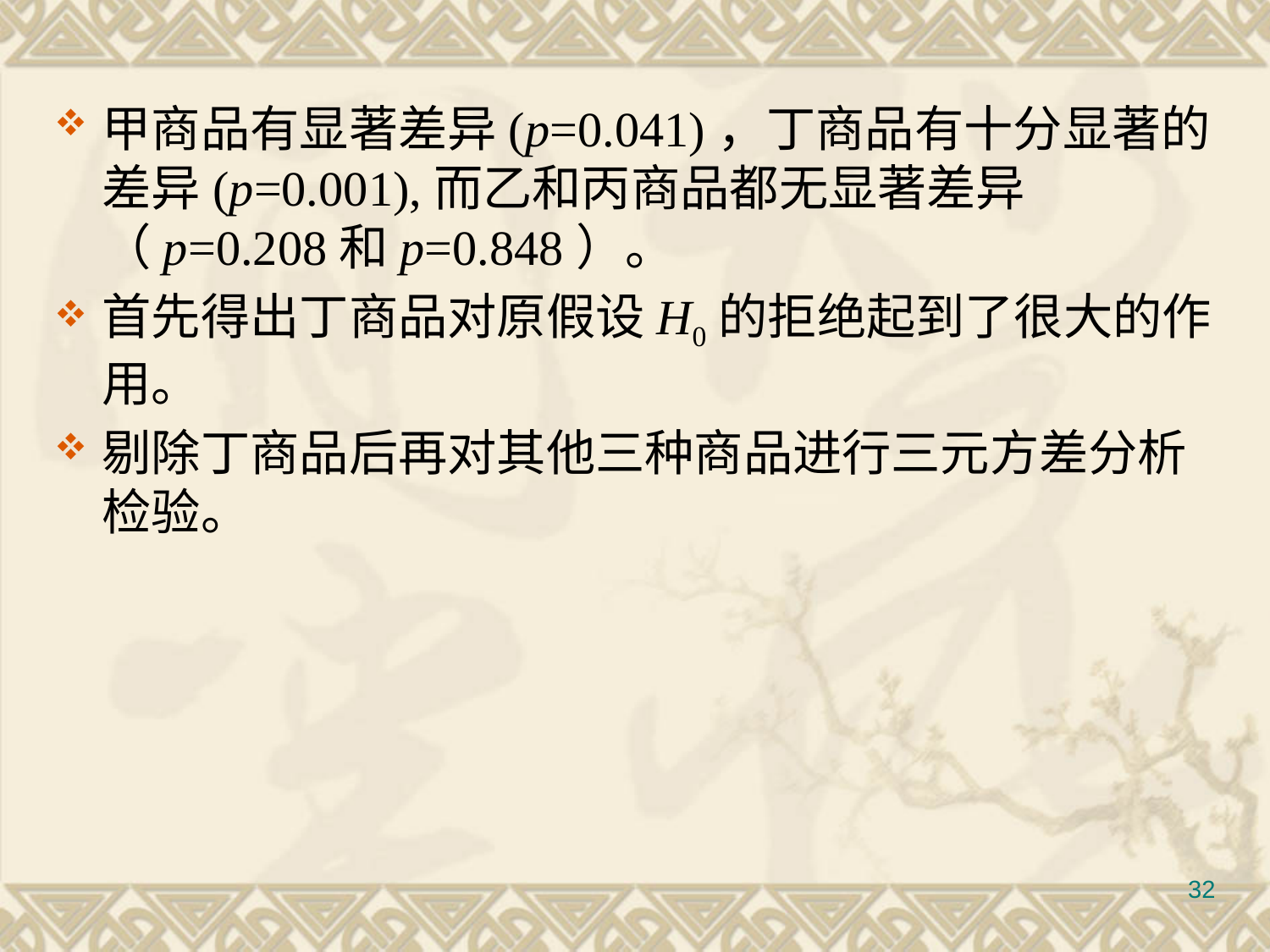

#
甲商品有显著差异(p=0.041)，丁商品有十分显著的差异(p=0.001),而乙和丙商品都无显著差异	        （p=0.208和p=0.848）。
首先得出丁商品对原假设H0的拒绝起到了很大的作用。
剔除丁商品后再对其他三种商品进行三元方差分析检验。
32